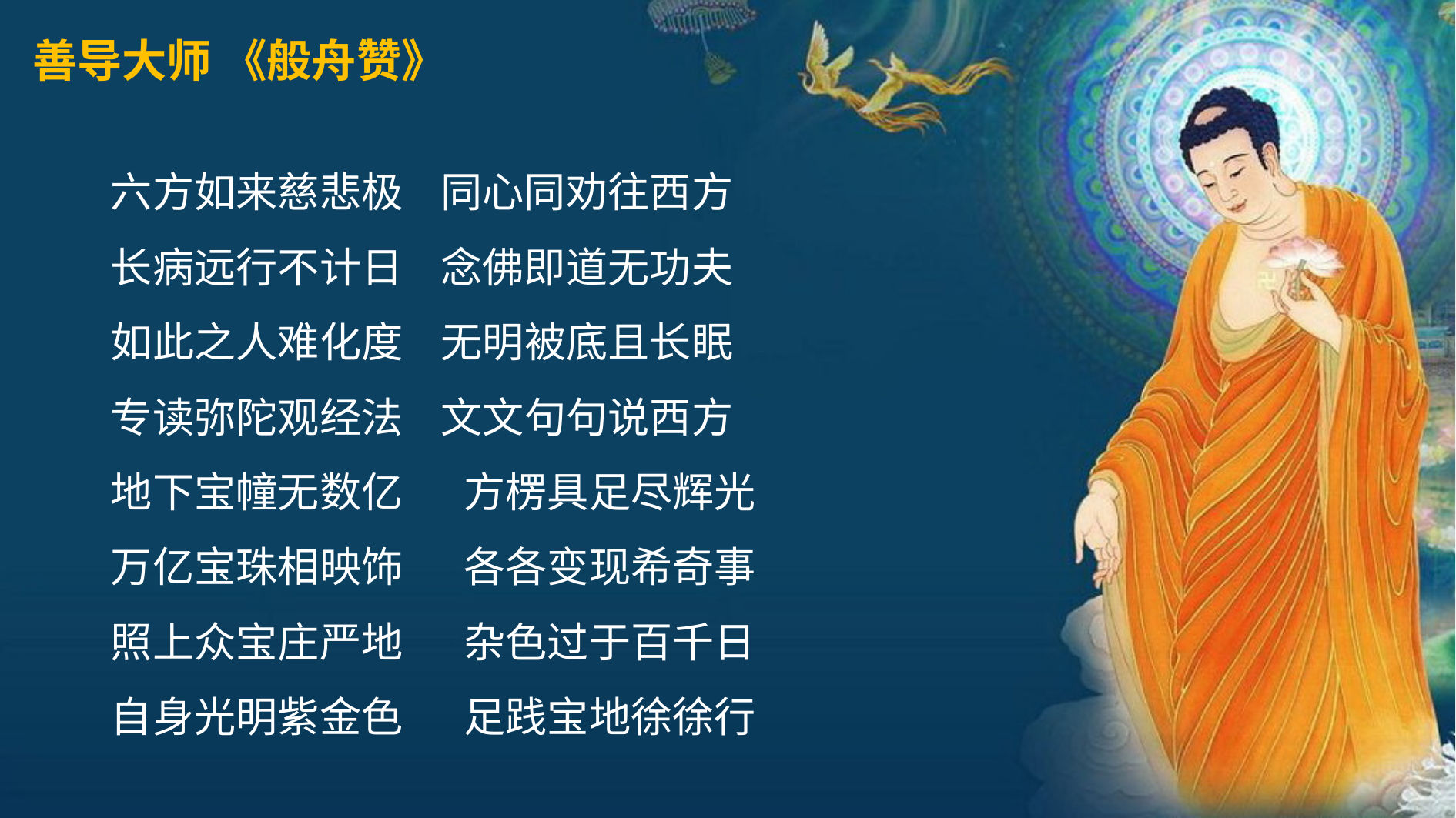

善导大师 《般舟赞》
六方如来慈悲极    同心同劝往西方
长病远行不计日    念佛即道无功夫
如此之人难化度    无明被底且长眠
专读弥陀观经法    文文句句说西方
地下宝幢无数亿　  方楞具足尽辉光
万亿宝珠相映饰　  各各变现希奇事
照上众宝庄严地　  杂色过于百千日
自身光明紫金色　  足践宝地徐徐行